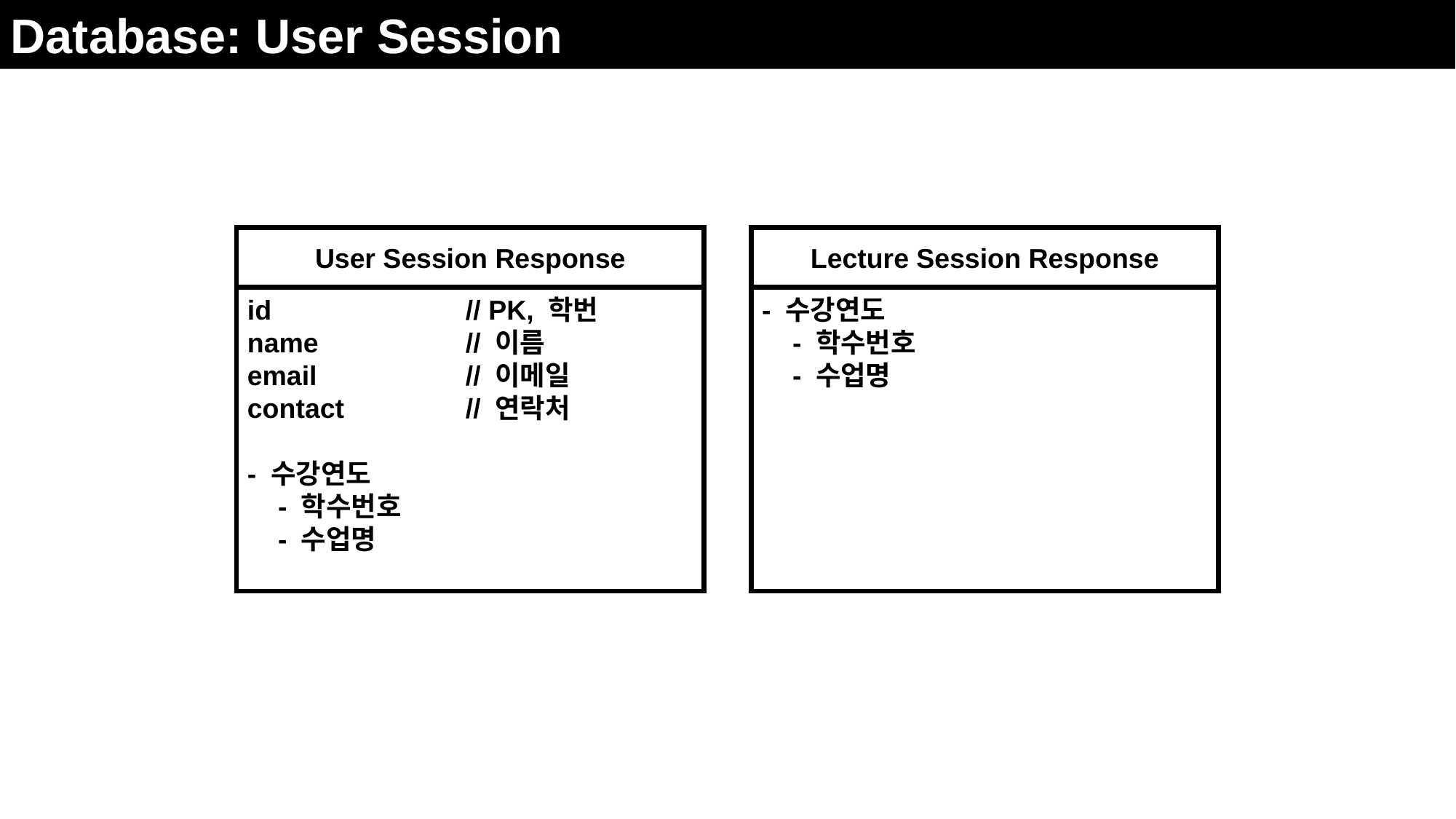

Database: User Session
User Session Response
id		// PK, 학번
name		// 이름
email		// 이메일
contact		// 연락처

- 수강연도
    - 학수번호
    - 수업명

Lecture Session Response
- 수강연도
    - 학수번호
    - 수업명